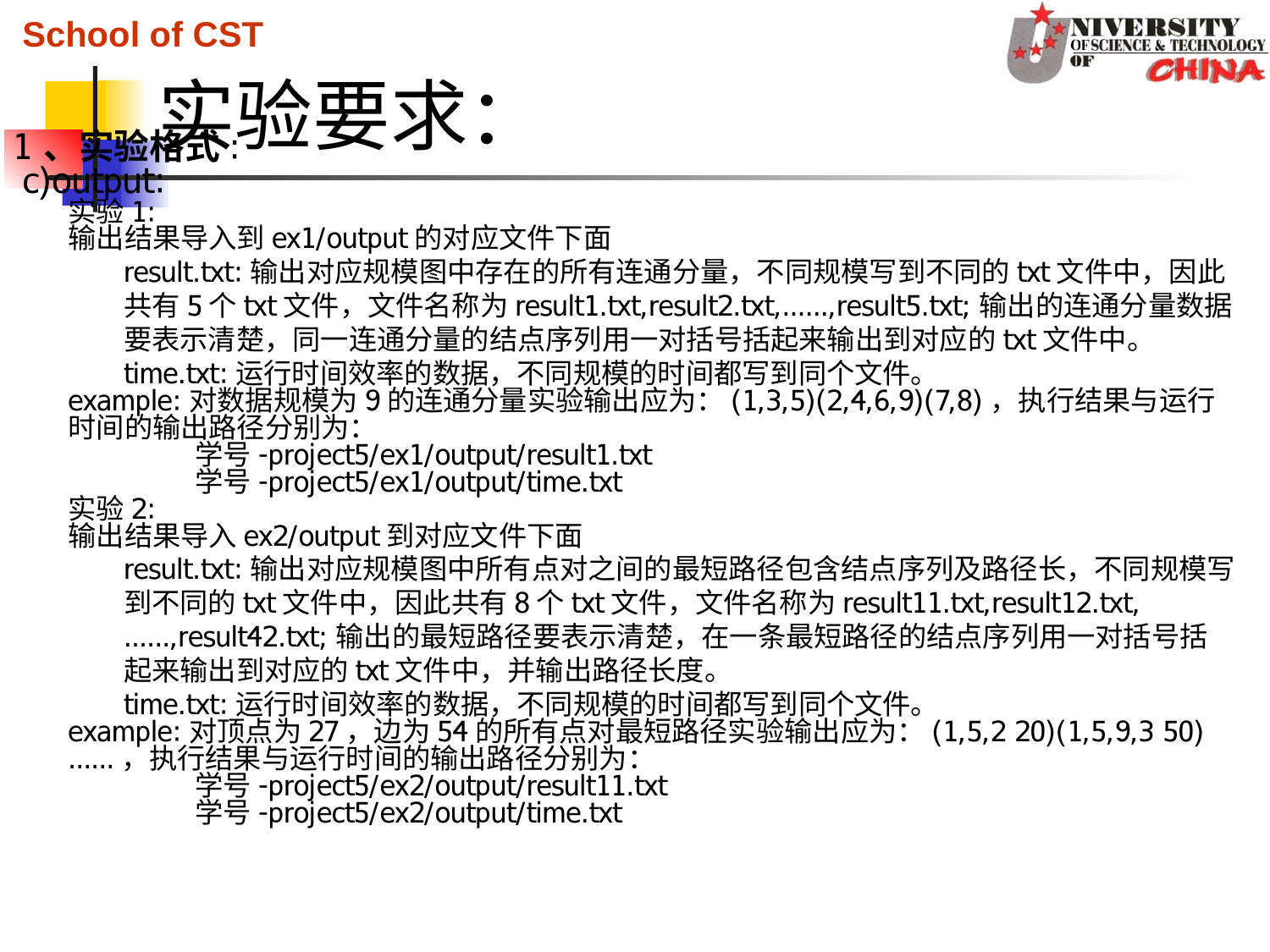

实验要求：
1、实验格式:
 c)output:
实验1:
输出结果导入到ex1/output的对应文件下面
result.txt:输出对应规模图中存在的所有连通分量，不同规模写到不同的txt文件中，因此共有5个txt文件，文件名称为result1.txt,result2.txt,……,result5.txt;输出的连通分量数据要表示清楚，同一连通分量的结点序列用一对括号括起来输出到对应的txt文件中。
time.txt:运行时间效率的数据，不同规模的时间都写到同个文件。
example:对数据规模为9的连通分量实验输出应为：(1,3,5)(2,4,6,9)(7,8)，执行结果与运行时间的输出路径分别为：
	学号-project5/ex1/output/result1.txt
	学号-project5/ex1/output/time.txt
实验2:
输出结果导入ex2/output到对应文件下面
result.txt:输出对应规模图中所有点对之间的最短路径包含结点序列及路径长，不同规模写到不同的txt文件中，因此共有8个txt文件，文件名称为result11.txt,result12.txt,……,result42.txt;输出的最短路径要表示清楚，在一条最短路径的结点序列用一对括号括起来输出到对应的txt文件中，并输出路径长度。
time.txt:运行时间效率的数据，不同规模的时间都写到同个文件。
example:对顶点为27，边为54的所有点对最短路径实验输出应为：(1,5,2 20)(1,5,9,3 50)……，执行结果与运行时间的输出路径分别为：
	学号-project5/ex2/output/result11.txt
	学号-project5/ex2/output/time.txt